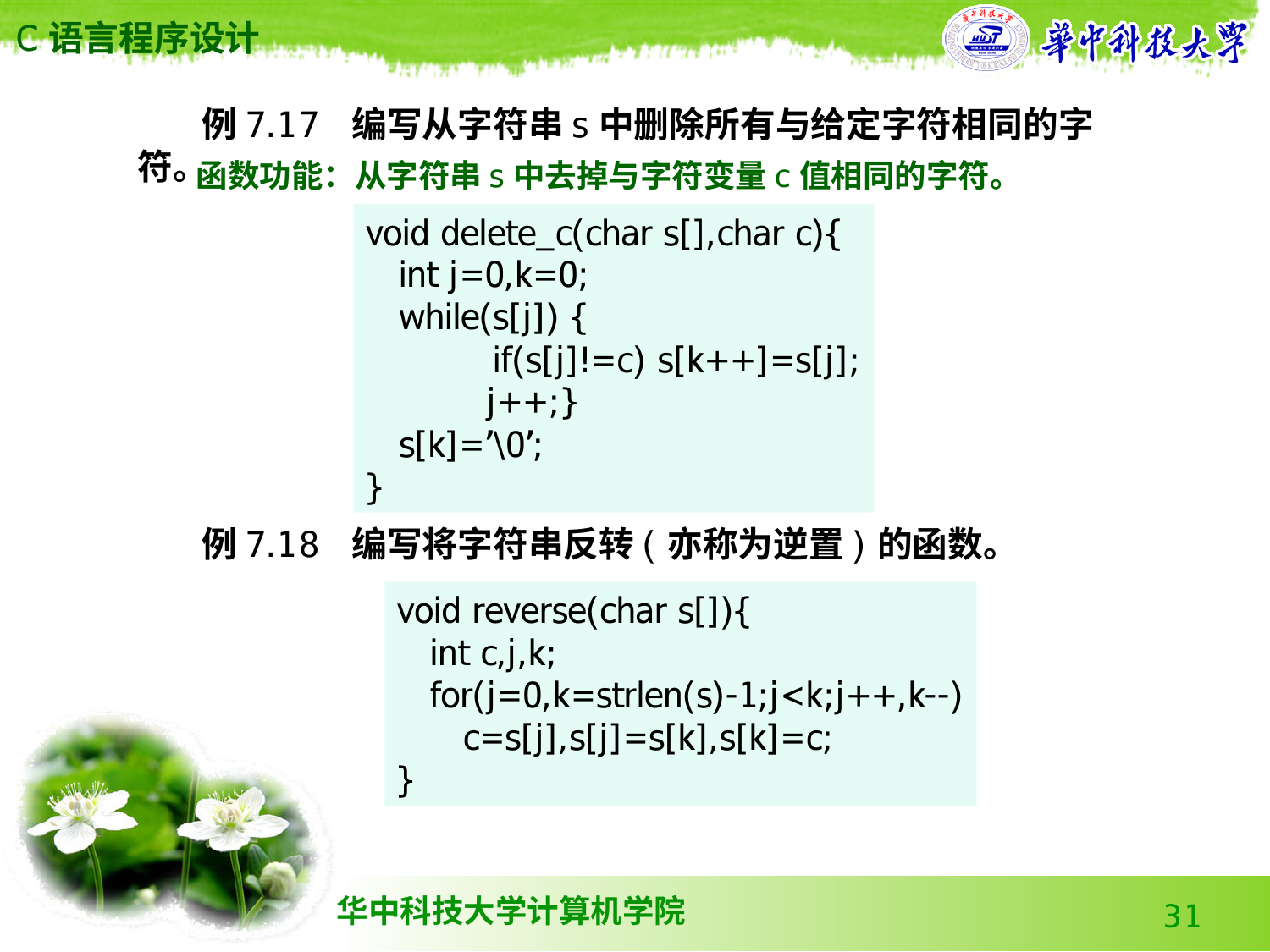

例7.17  编写从字符串s中删除所有与给定字符相同的字符。
       函数功能：从字符串s中去掉与字符变量c值相同的字符。
void delete_c(char s[],char c){
   int j=0,k=0;
   while(s[j]) {
	if(s[j]!=c) s[k++]=s[j];
           j++;}
   s[k]=’\0’;
}
       例7.18  编写将字符串反转(亦称为逆置)的函数。
void reverse(char s[]){
   int c,j,k;
   for(j=0,k=strlen(s)-1;j<k;j++,k--)
      c=s[j],s[j]=s[k],s[k]=c;
}
31